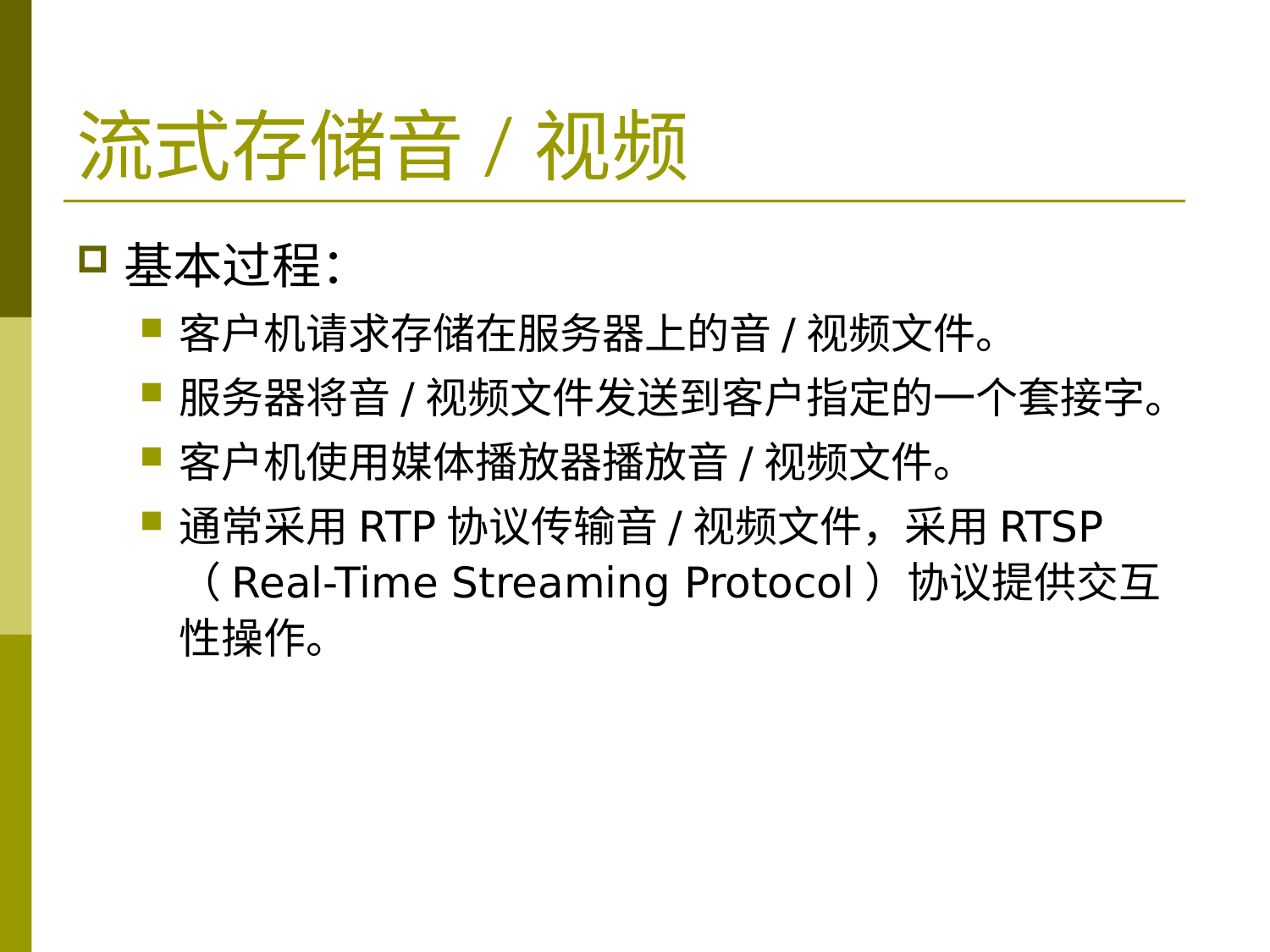

# 流式存储音/视频
基本过程：
客户机请求存储在服务器上的音/视频文件。
服务器将音/视频文件发送到客户指定的一个套接字。
客户机使用媒体播放器播放音/视频文件。
通常采用RTP协议传输音/视频文件，采用RTSP（Real-Time Streaming Protocol）协议提供交互性操作。